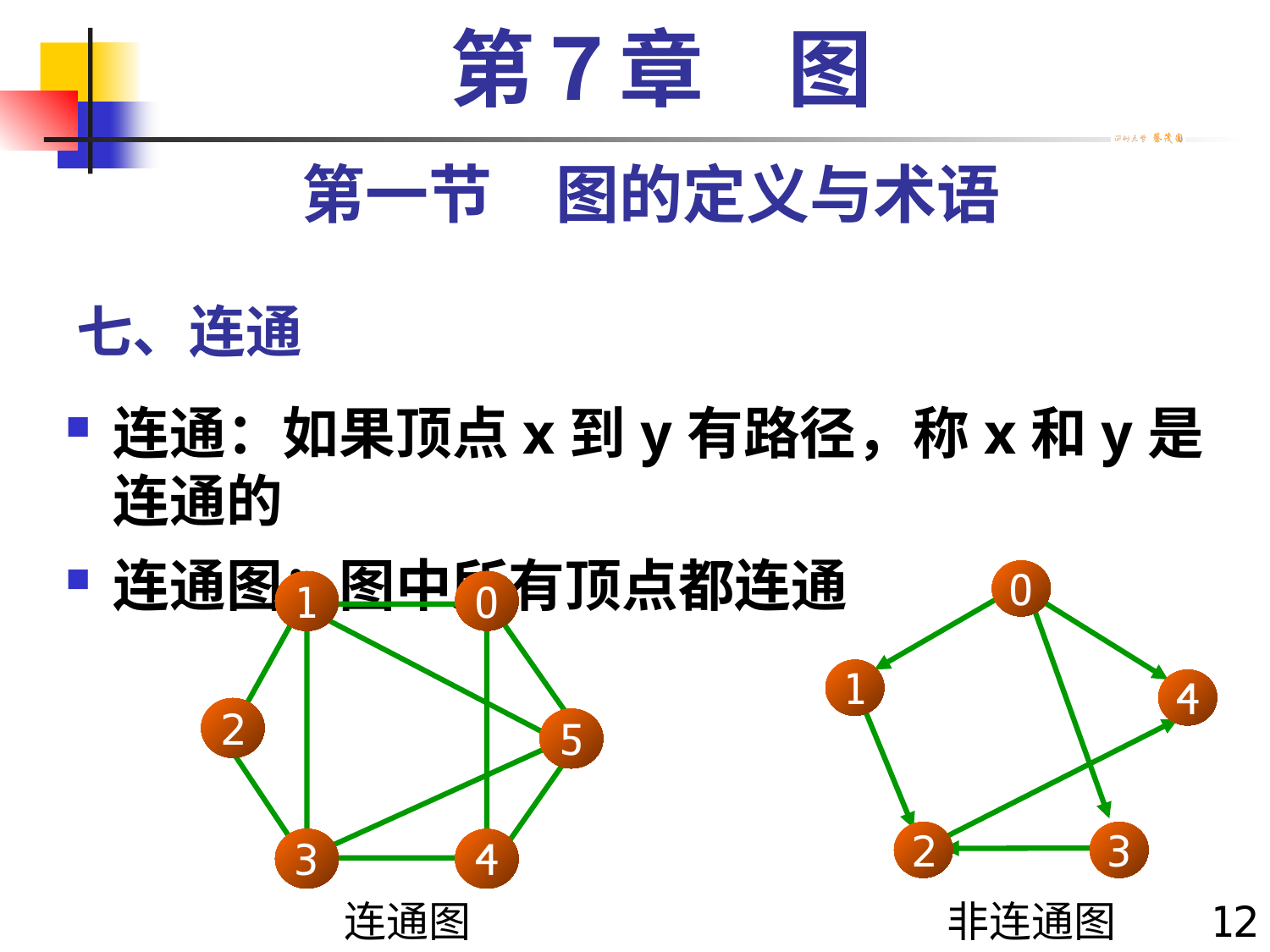

第７章　图
第一节　图的定义与术语
# 七、连通
连通：如果顶点x到y有路径，称x和y是连通的
连通图：图中所有顶点都连通
0

1
4

2
3

1
0
2
5
3
4

连通图
非连通图
12